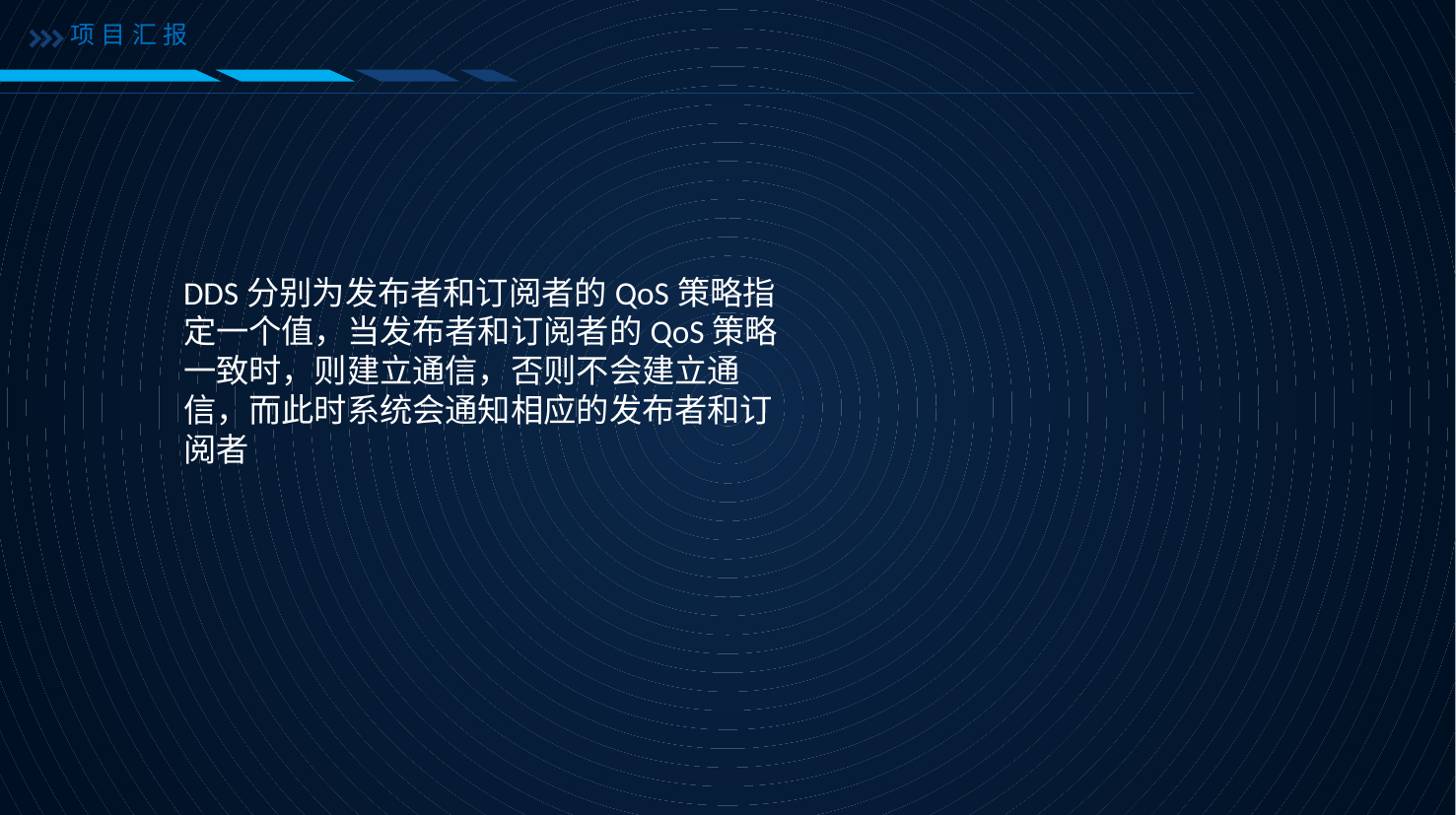

项目汇报

DDS分别为发布者和订阅者的QoS策略指定一个值，当发布者和订阅者的QoS策略一致时，则建立通信，否则不会建立通信，而此时系统会通知相应的发布者和订阅者